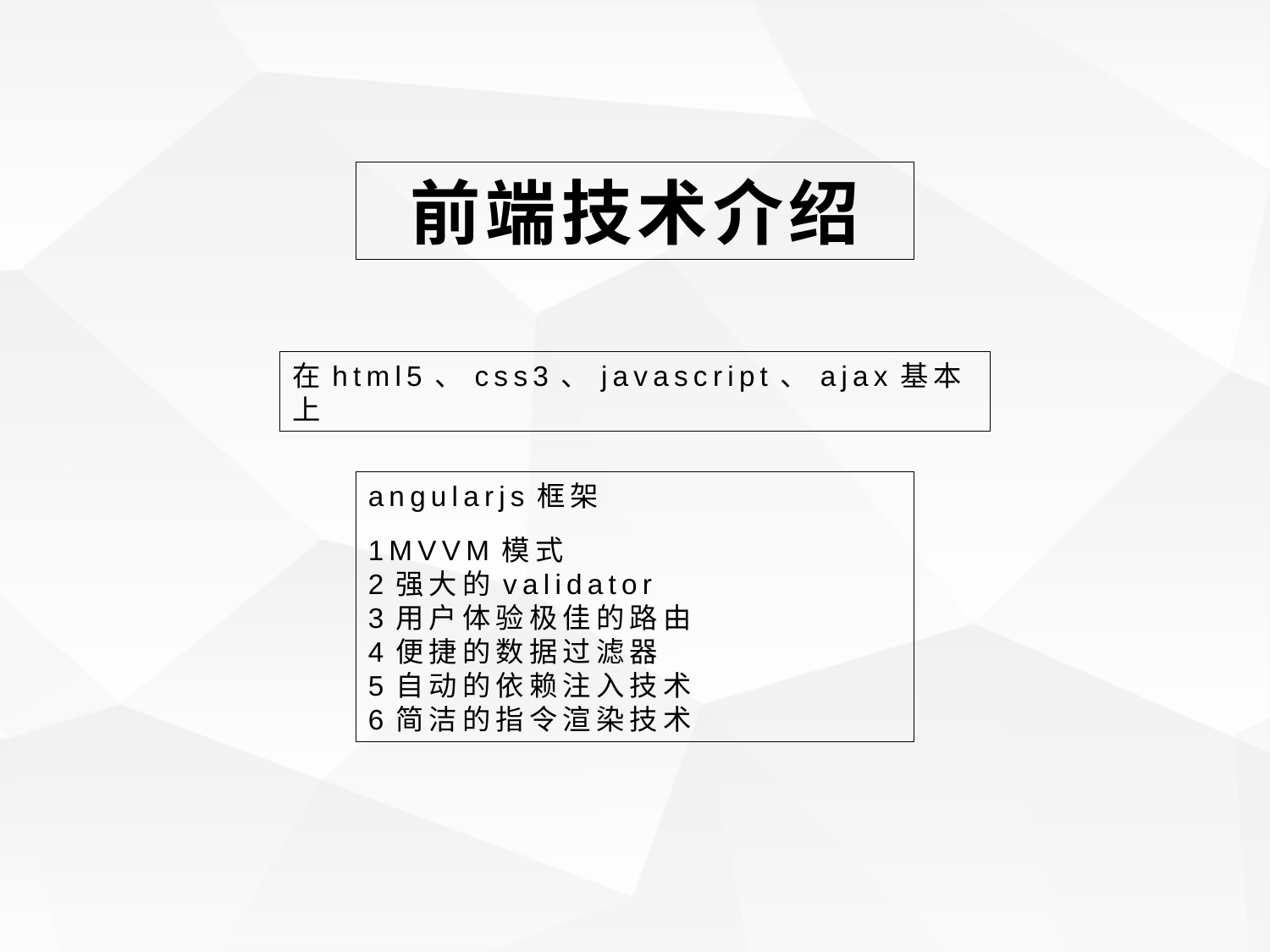

前端技术介绍
在html5、css3、javascript、ajax基本上
angularjs框架

1MVVM模式
2强大的validator
3用户体验极佳的路由
4便捷的数据过滤器
5自动的依赖注入技术
6简洁的指令渲染技术